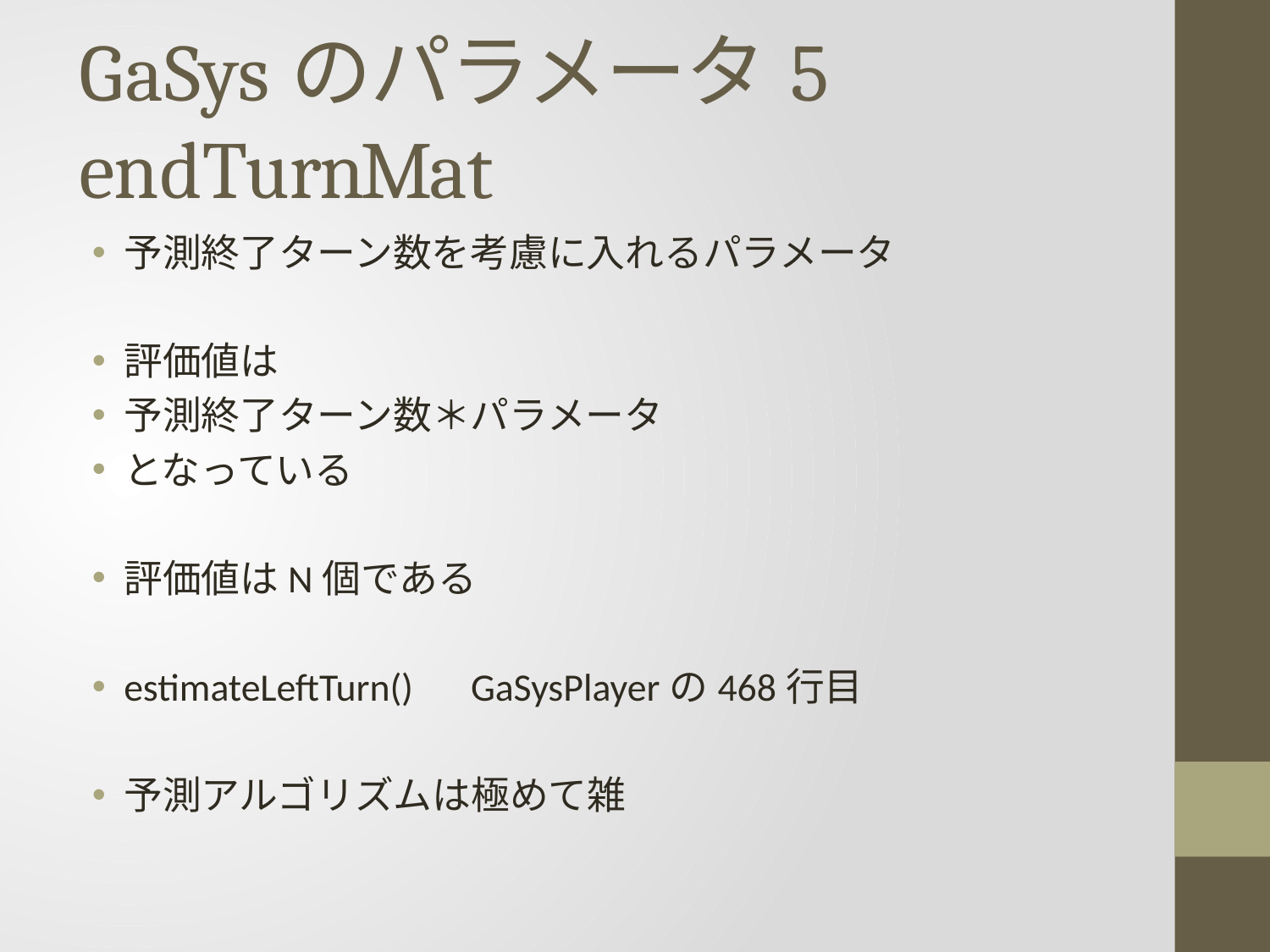

# GaSysのパラメータ5 endTurnMat
予測終了ターン数を考慮に入れるパラメータ

評価値は
予測終了ターン数＊パラメータ
となっている

評価値はN個である

estimateLeftTurn()　GaSysPlayerの468行目

予測アルゴリズムは極めて雑